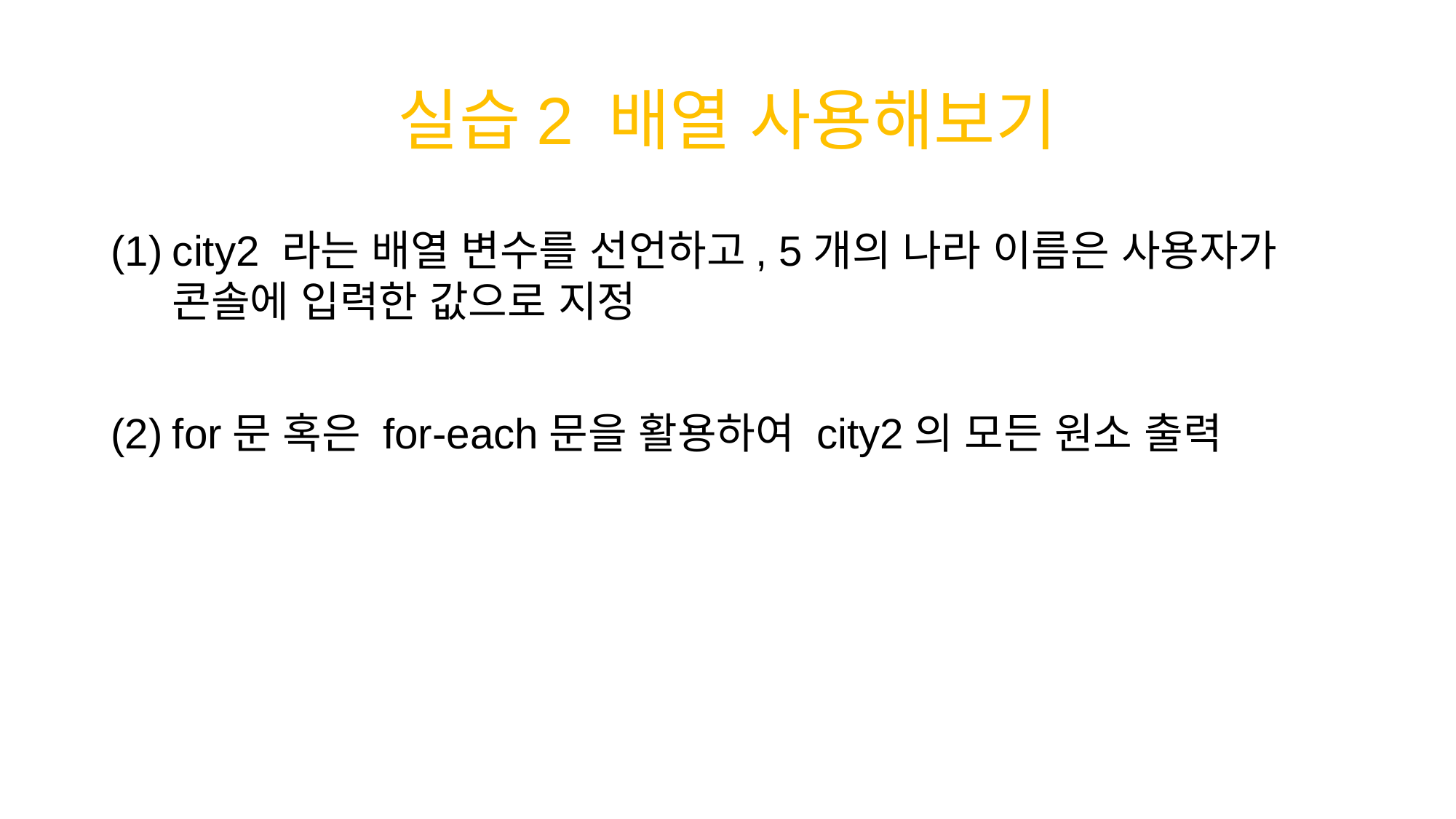

# 실습2 배열 사용해보기
city2 라는 배열 변수를 선언하고, 5개의 나라 이름은 사용자가 콘솔에 입력한 값으로 지정

for문 혹은 for-each문을 활용하여 city2의 모든 원소 출력